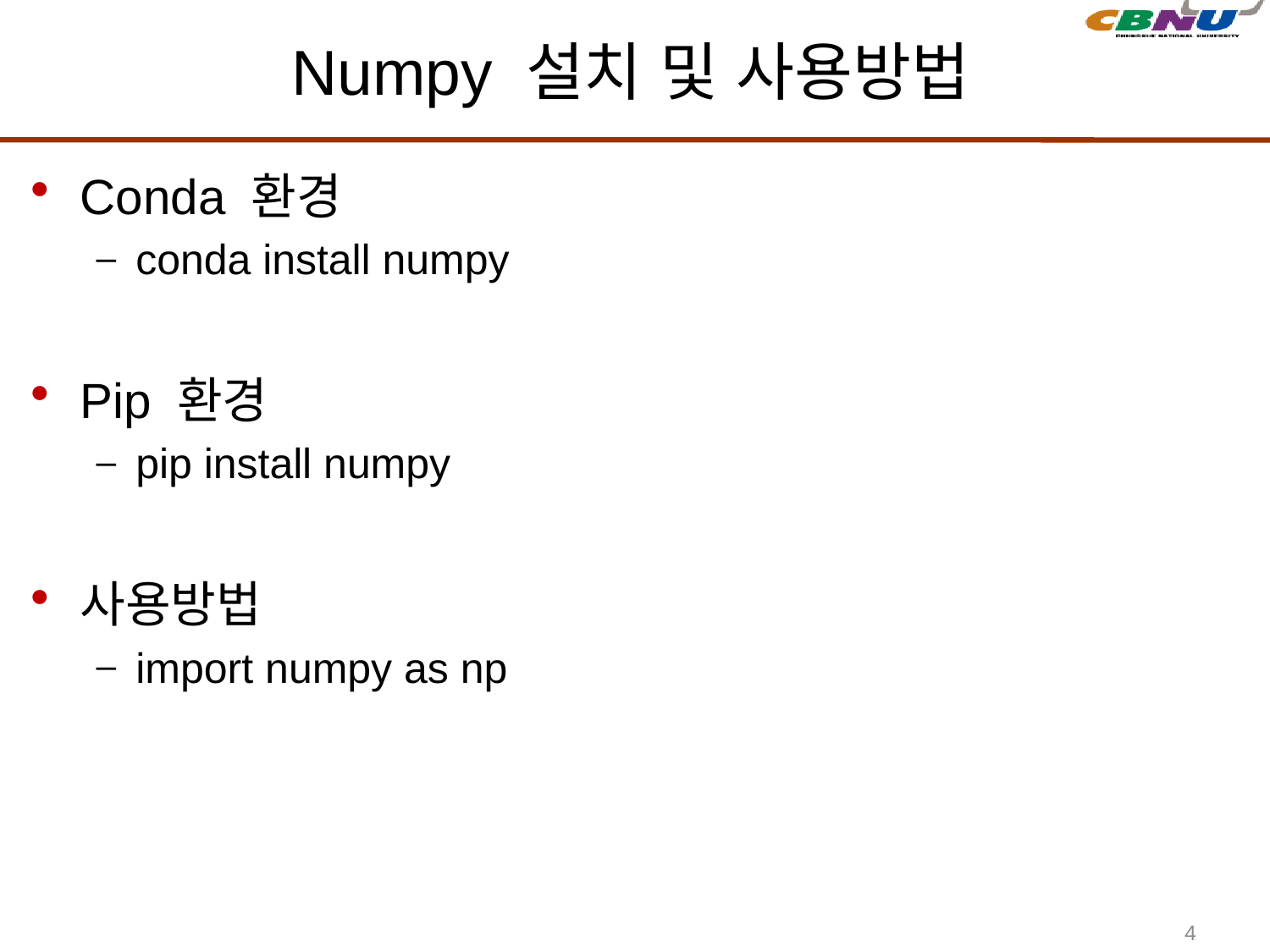

# Numpy 설치 및 사용방법
Conda 환경
conda install numpy

Pip 환경
pip install numpy

사용방법
import numpy as np

4